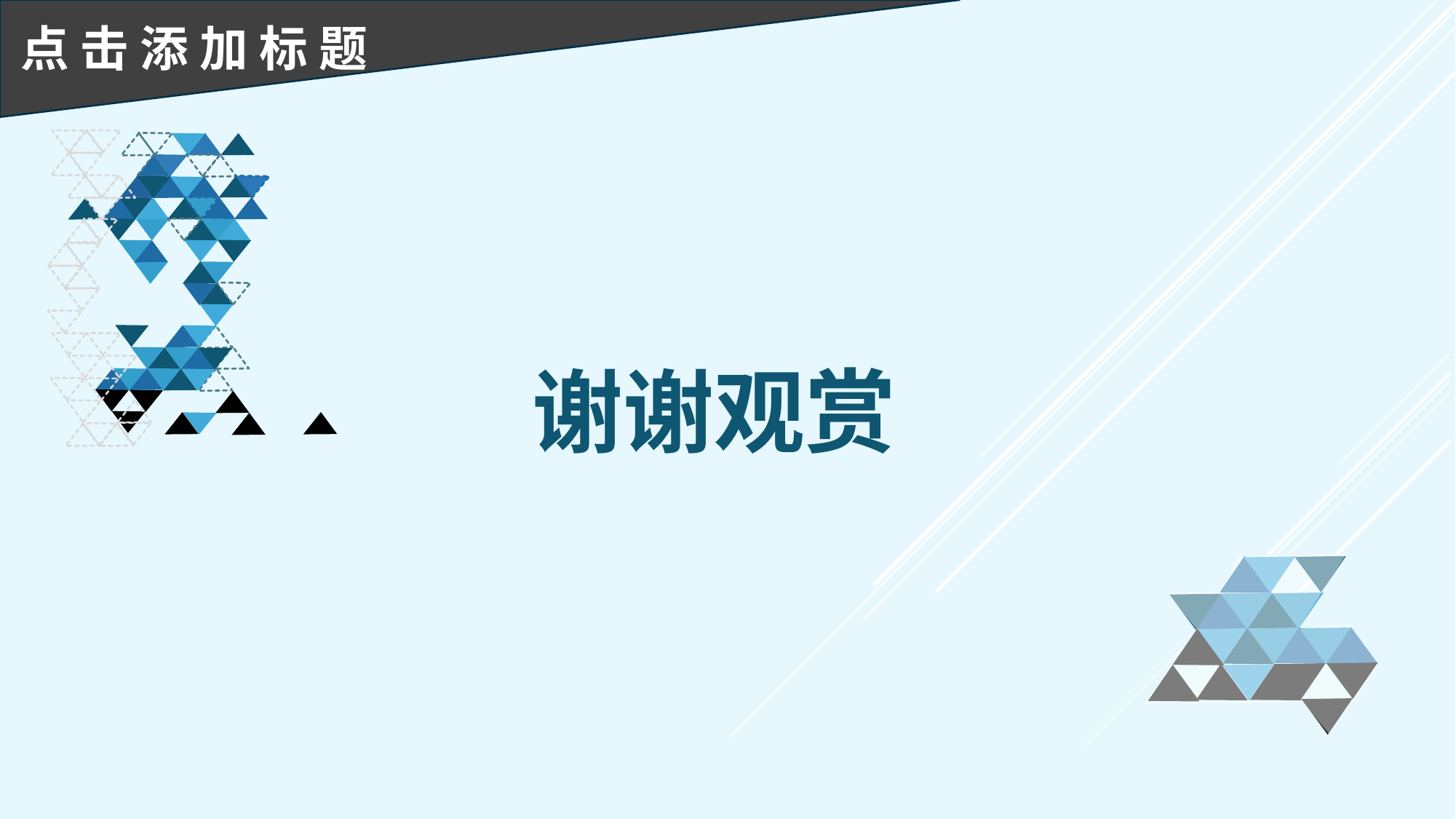

点 击 添 加 标 题

谢谢观赏